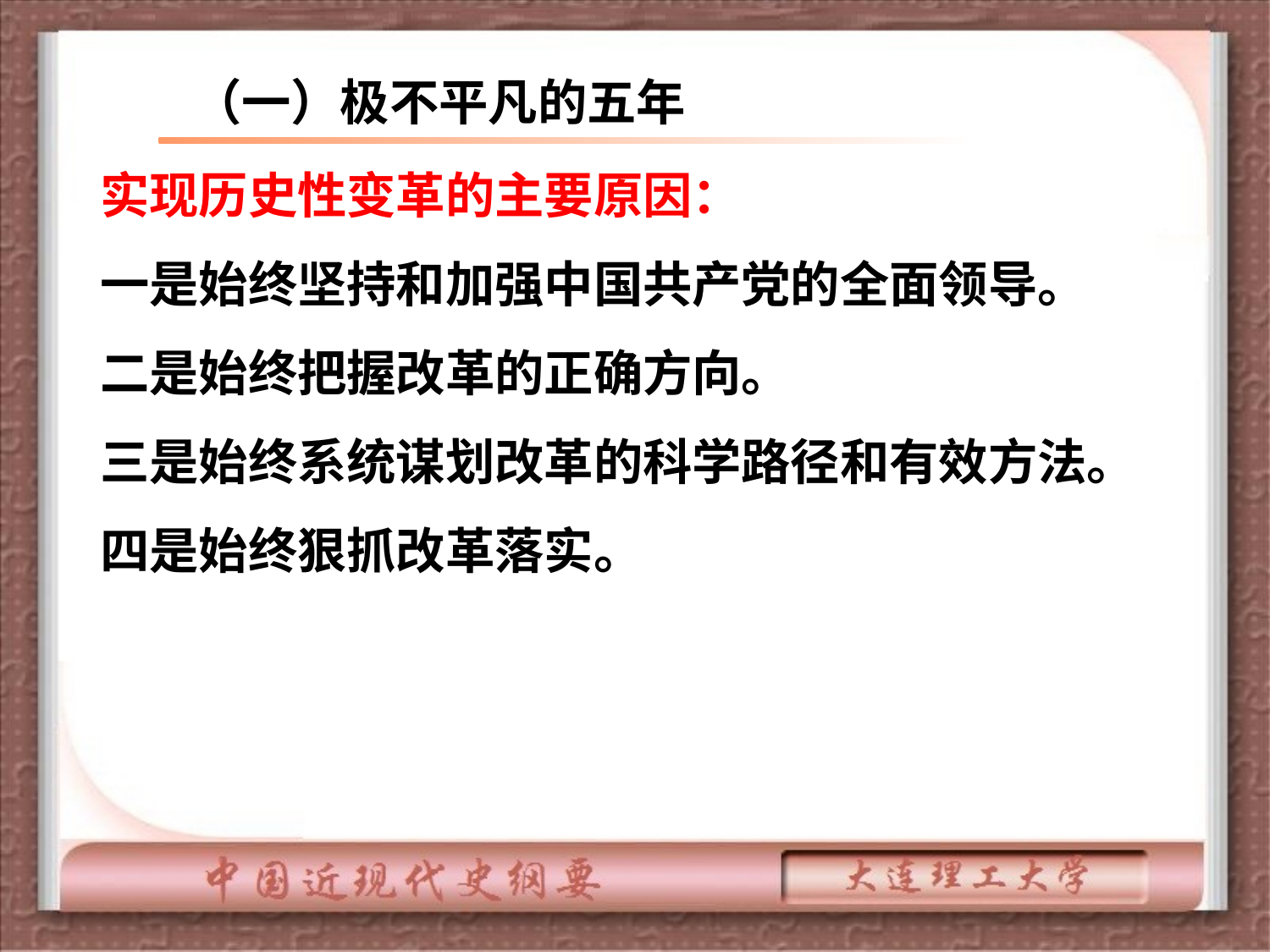

（一）极不平凡的五年

   实现历史性变革的主要原因：
   一是始终坚持和加强中国共产党的全面领导。
   二是始终把握改革的正确方向。
   三是始终系统谋划改革的科学路径和有效方法。
   四是始终狠抓改革落实。